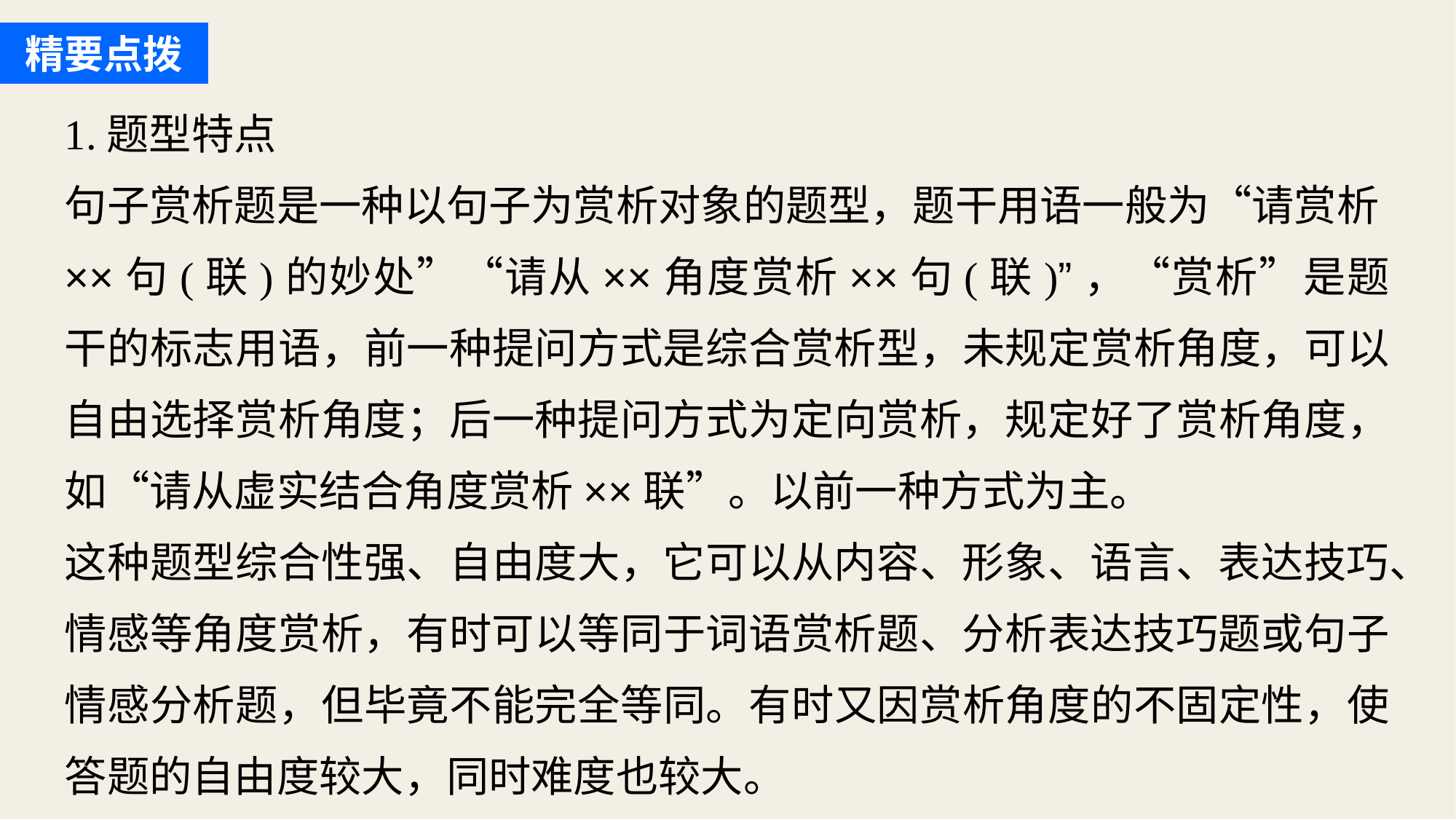

精要点拨
1.题型特点
句子赏析题是一种以句子为赏析对象的题型，题干用语一般为“请赏析××句(联)的妙处”“请从××角度赏析××句(联)”，“赏析”是题干的标志用语，前一种提问方式是综合赏析型，未规定赏析角度，可以自由选择赏析角度；后一种提问方式为定向赏析，规定好了赏析角度，如“请从虚实结合角度赏析××联”。以前一种方式为主。
这种题型综合性强、自由度大，它可以从内容、形象、语言、表达技巧、情感等角度赏析，有时可以等同于词语赏析题、分析表达技巧题或句子情感分析题，但毕竟不能完全等同。有时又因赏析角度的不固定性，使答题的自由度较大，同时难度也较大。